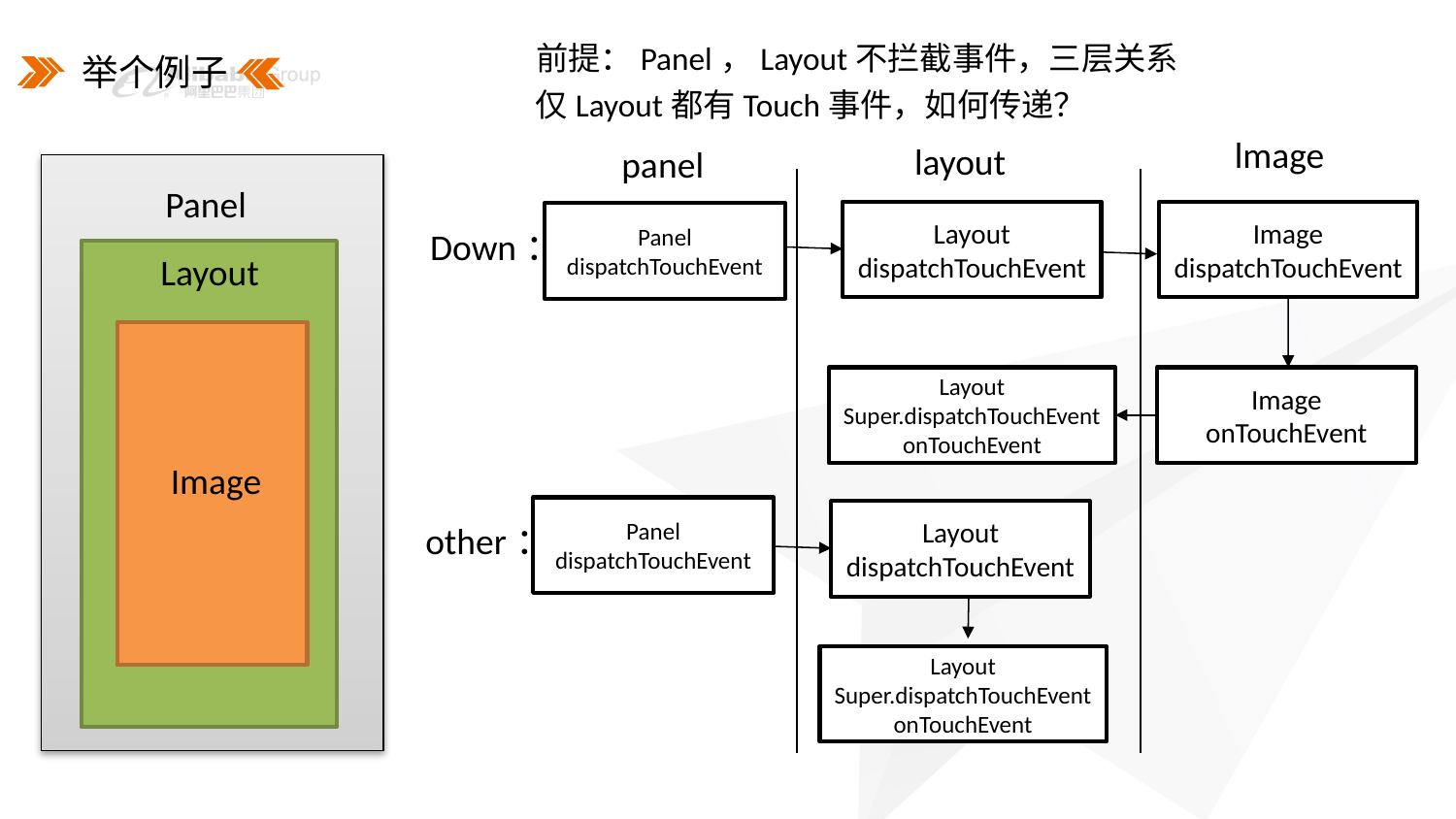

前提：Panel，Layout不拦截事件，三层关系
举个例子

仅Layout都有Touch事件，如何传递？
lmage
layout
panel

Panel

Layout

Image
Layout dispatchTouchEvent
Image dispatchTouchEvent
Panel dispatchTouchEvent
Down：
Image
onTouchEvent
Layout
Super.dispatchTouchEvent
onTouchEvent
Panel dispatchTouchEvent
Layout dispatchTouchEvent
other：
Layout
Super.dispatchTouchEvent
onTouchEvent